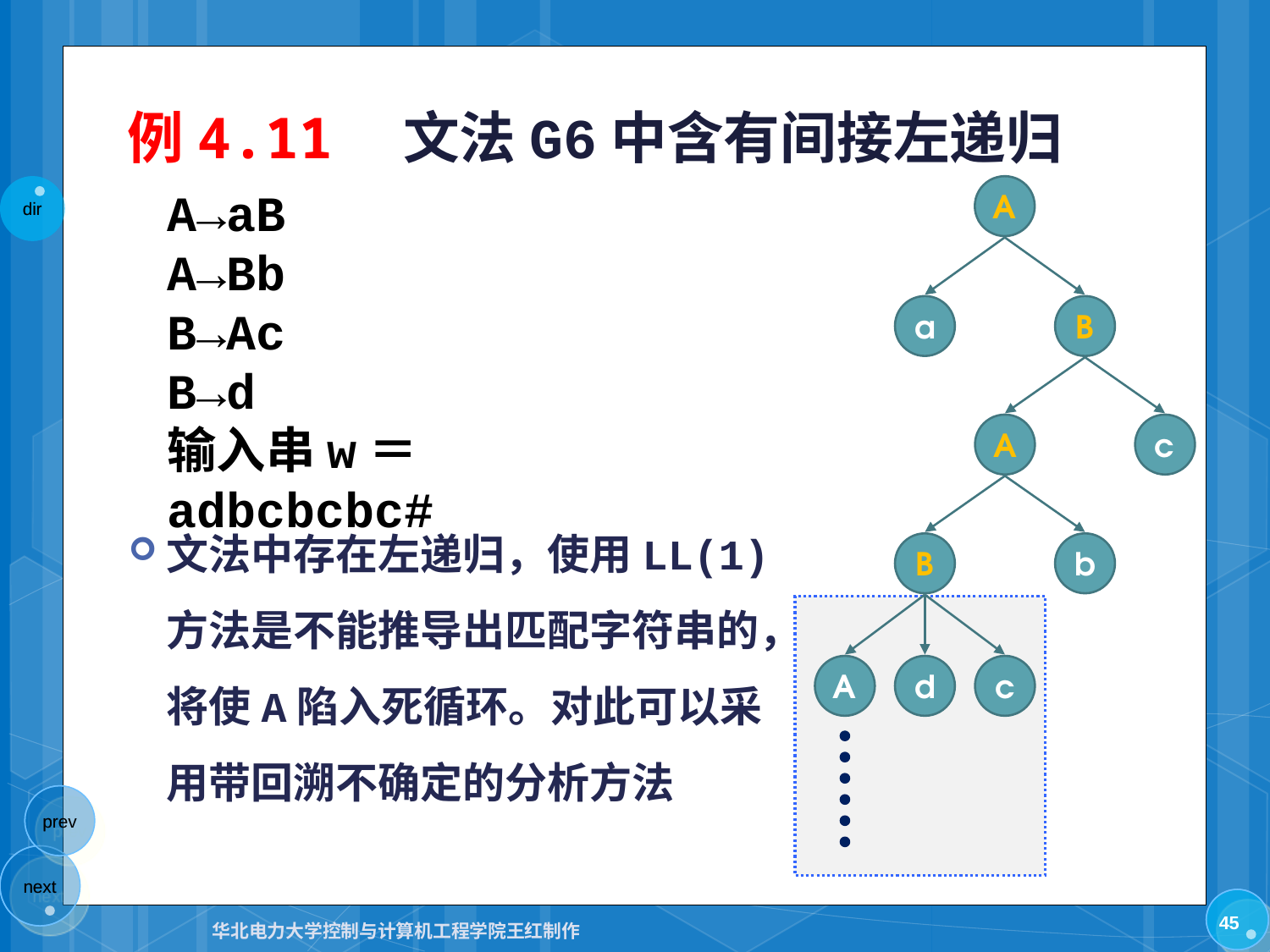

# 例4.11　文法G6中含有间接左递归
A→aB
A→Bb
B→Ac
B→d
输入串w＝adbcbcbc#
A
a
B
A
c
文法中存在左递归，使用LL(1)方法是不能推导出匹配字符串的，将使A陷入死循环。对此可以采用带回溯不确定的分析方法
B
b
d

A
c

45
华北电力大学控制与计算机工程学院王红制作